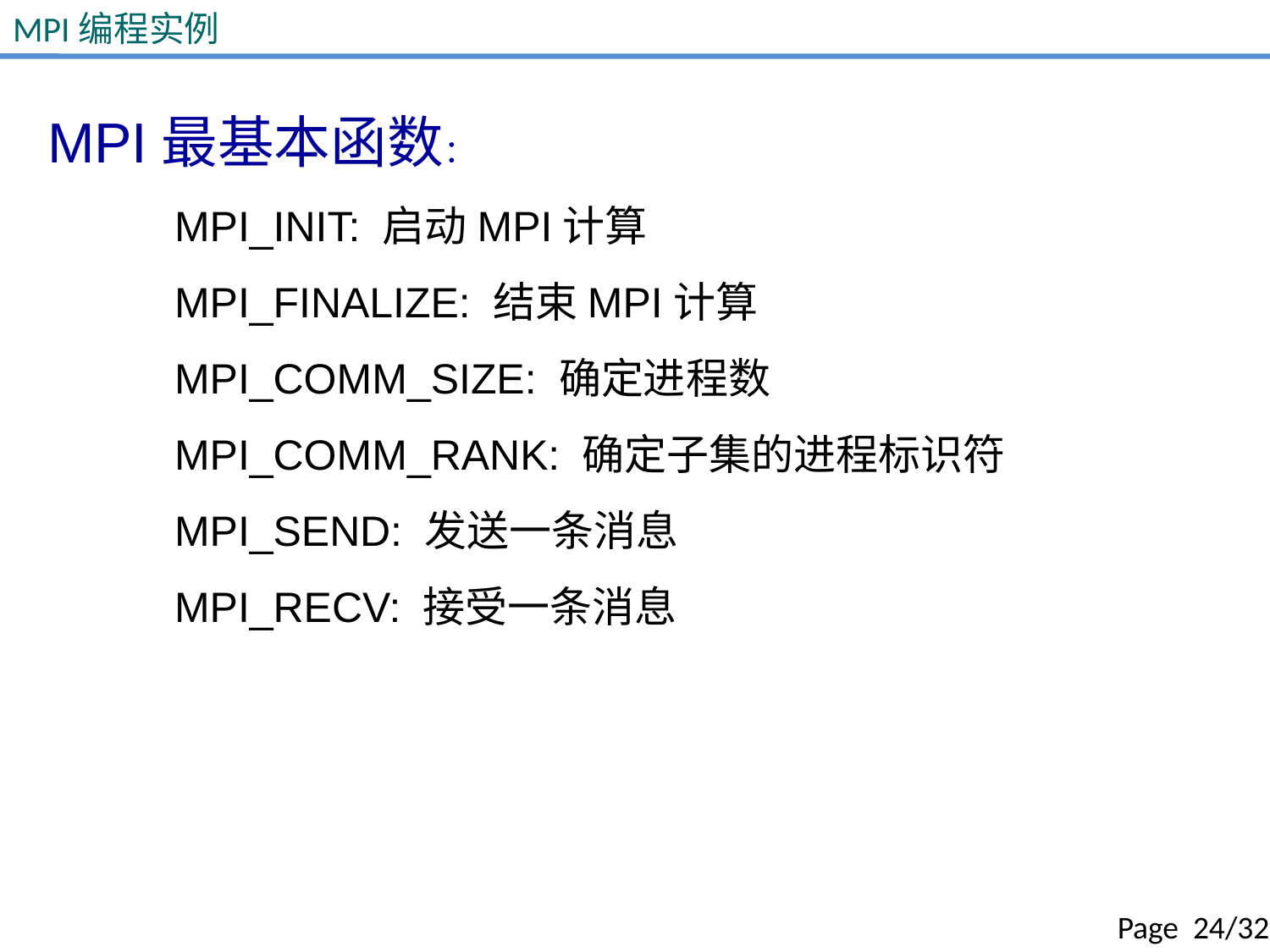

# MPI编程实例

MPI最基本函数：
	MPI_INIT: 启动MPI计算
	MPI_FINALIZE: 结束MPI计算
	MPI_COMM_SIZE: 确定进程数
	MPI_COMM_RANK: 确定子集的进程标识符
	MPI_SEND: 发送一条消息
	MPI_RECV: 接受一条消息

Page  24/32